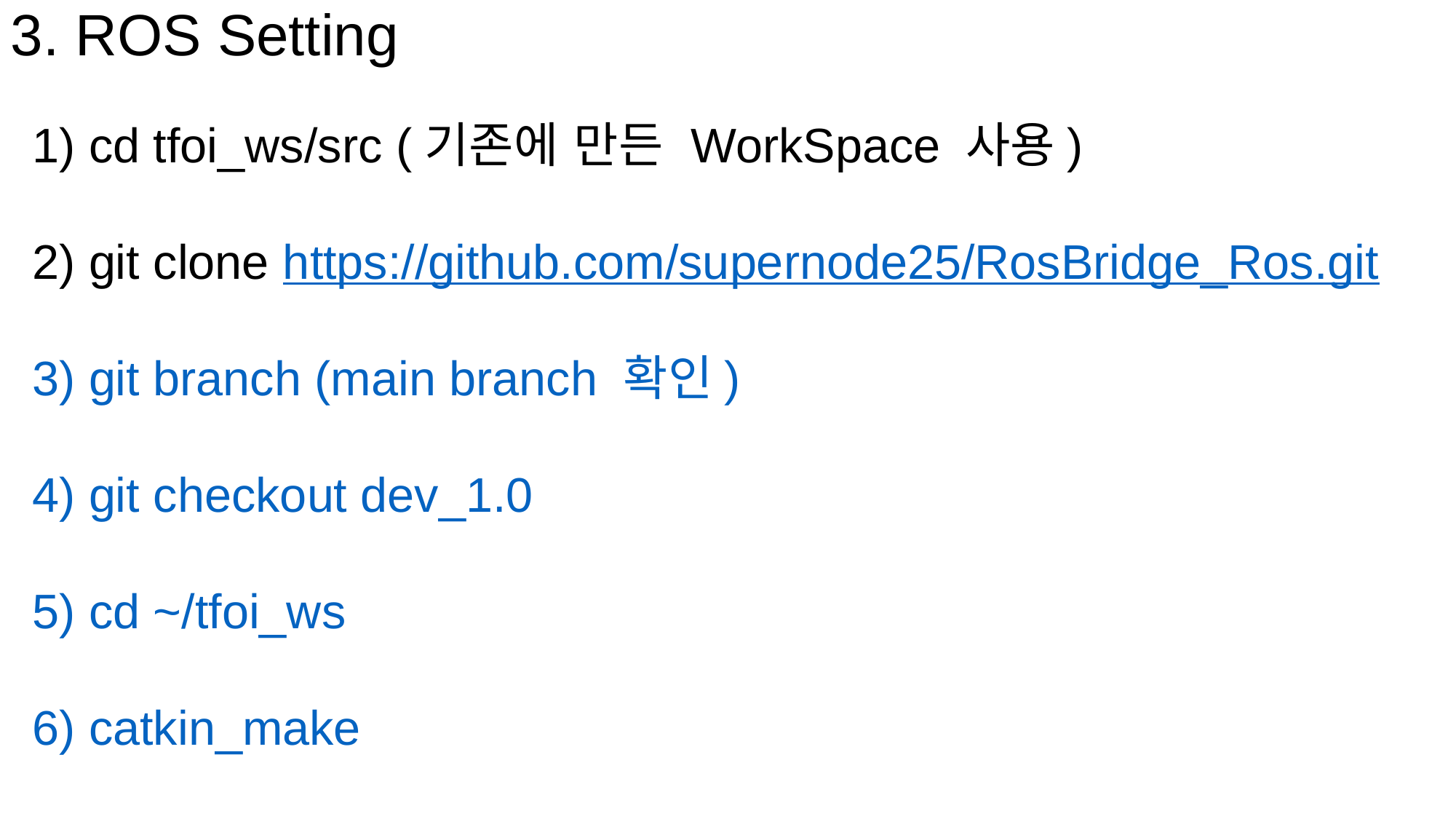

3. ROS Setting
1) cd tfoi_ws/src (기존에 만든 WorkSpace 사용)

2) git clone https://github.com/supernode25/RosBridge_Ros.git

3) git branch (main branch 확인)

4) git checkout dev_1.0

5) cd ~/tfoi_ws

6) catkin_make